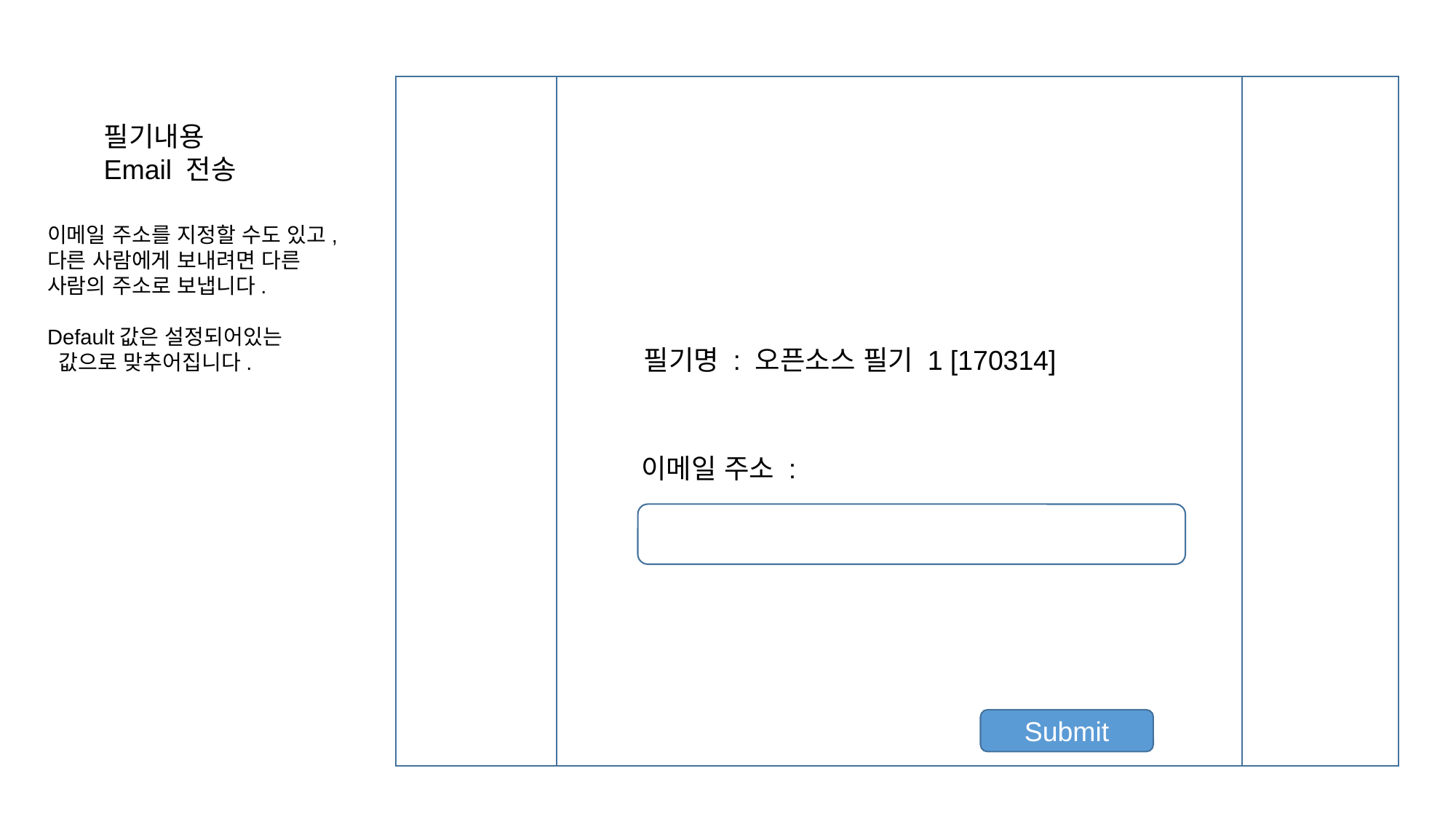

필기명 : 오픈소스 필기 1 [170314]
이메일 주소 :

Submit
필기내용
Email 전송
이메일 주소를 지정할 수도 있고,
다른 사람에게 보내려면 다른
사람의 주소로 보냅니다.

Default값은 설정되어있는
 값으로 맞추어집니다.